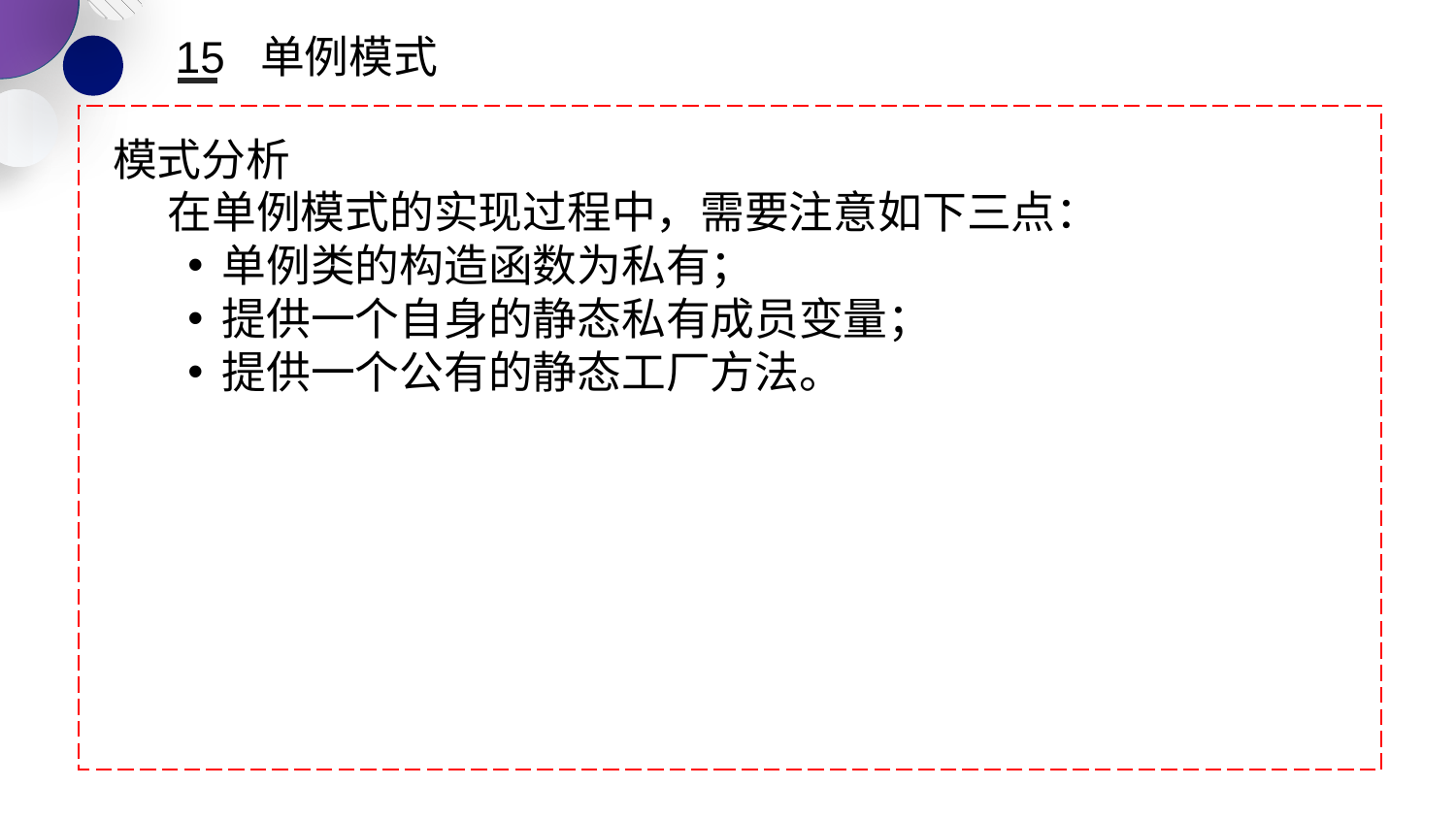

15  单例模式

模式分析
在单例模式的实现过程中，需要注意如下三点：
单例类的构造函数为私有；
提供一个自身的静态私有成员变量；
提供一个公有的静态工厂方法。